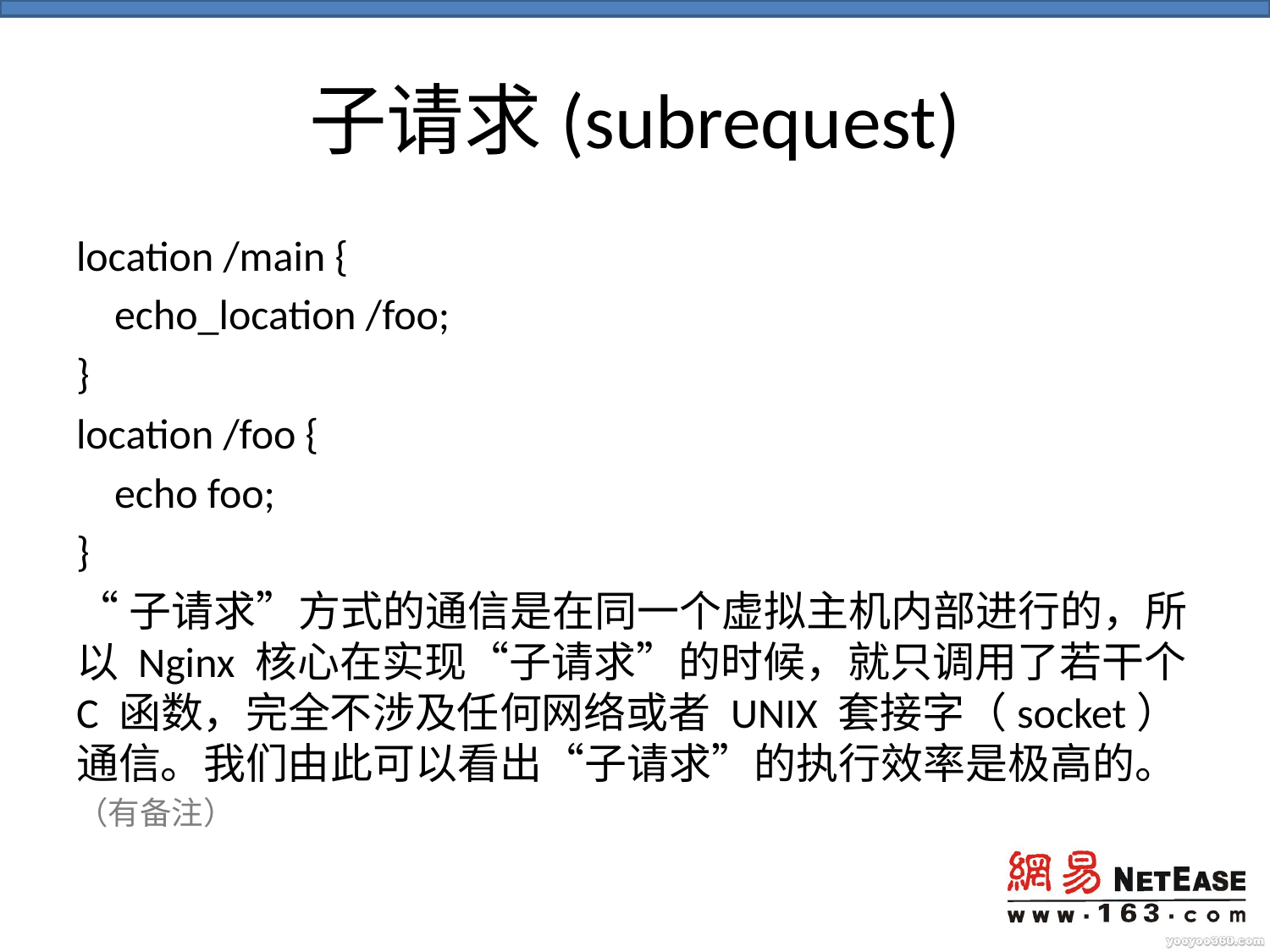

# 子请求(subrequest)
location /main {
    echo_location /foo;
}
location /foo {
    echo foo;
}
“子请求”方式的通信是在同一个虚拟主机内部进行的，所以 Nginx 核心在实现“子请求”的时候，就只调用了若干个 C 函数，完全不涉及任何网络或者 UNIX 套接字（socket）通信。我们由此可以看出“子请求”的执行效率是极高的。
（有备注）